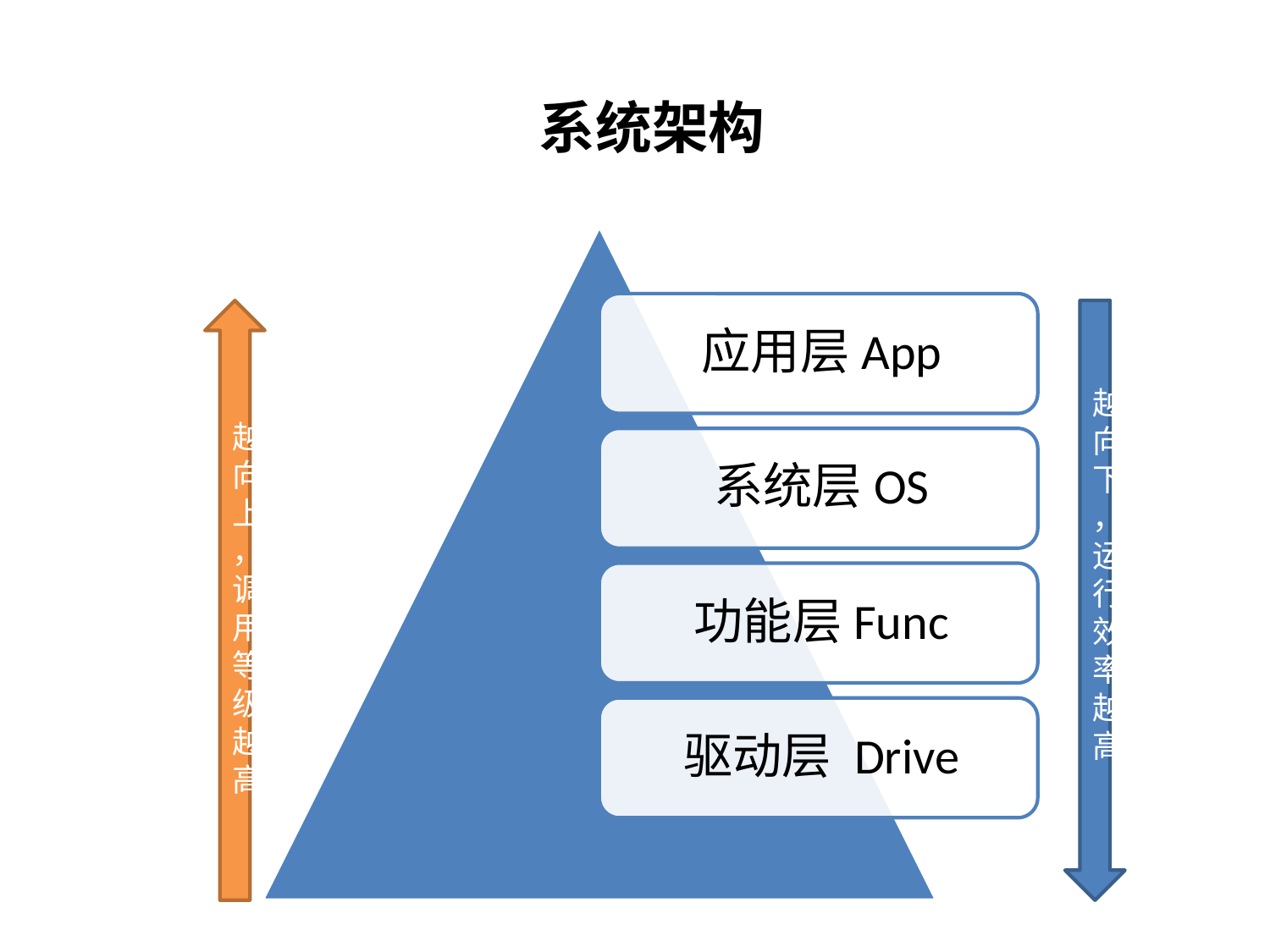

系统架构
应用层App
系统层OS
功能层Func
驱动层 Drive
越向上，调用等级越高
越向下，运行效率越高